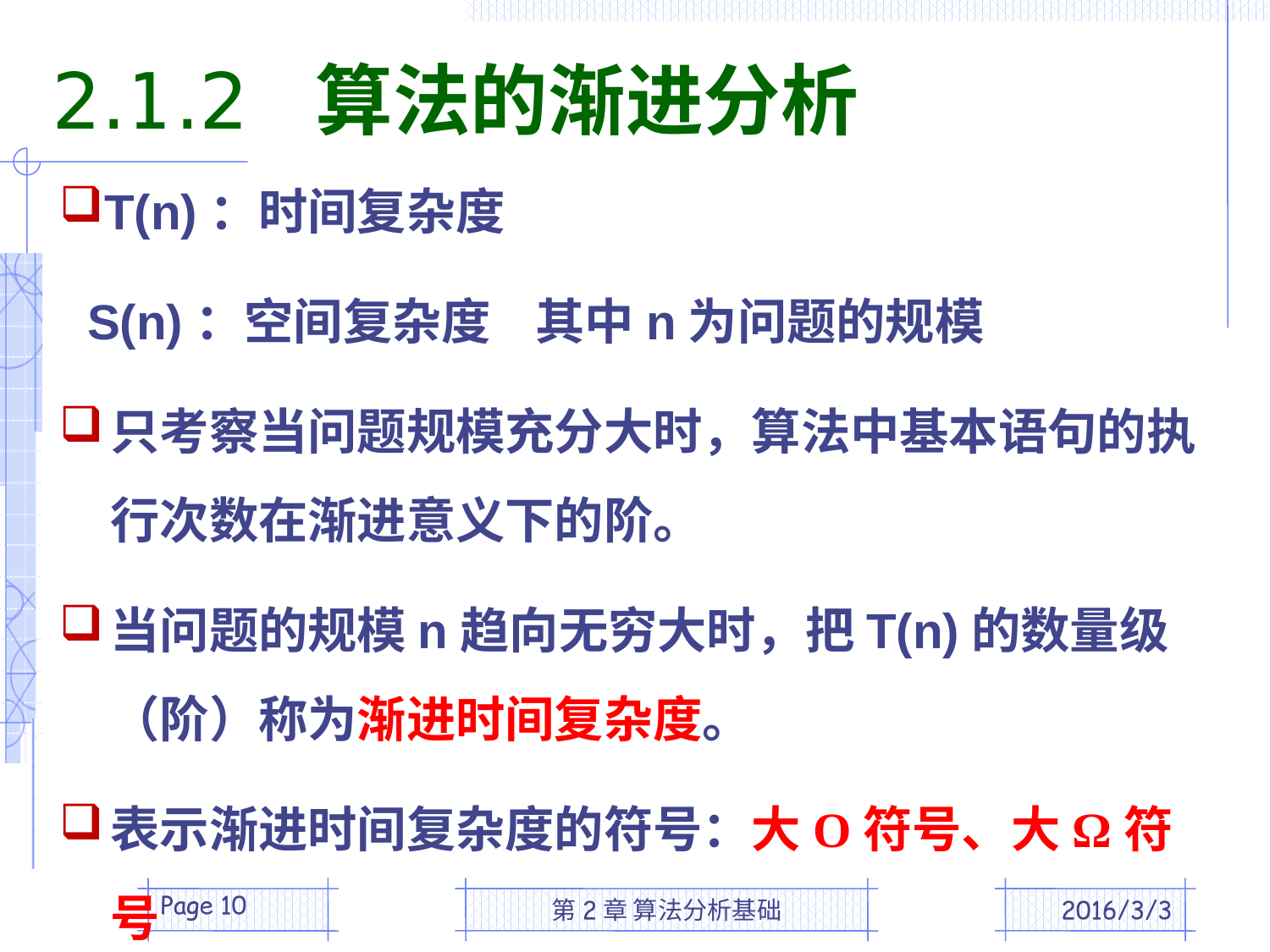

2.1.2  算法的渐进分析
T(n)：时间复杂度
  S(n)：空间复杂度    其中n为问题的规模
只考察当问题规模充分大时，算法中基本语句的执行次数在渐进意义下的阶。
当问题的规模n趋向无穷大时，把T(n)的数量级（阶）称为渐进时间复杂度。
表示渐进时间复杂度的符号：大O符号、大Ω符号
Page 10
第2章 算法分析基础
2016/3/3